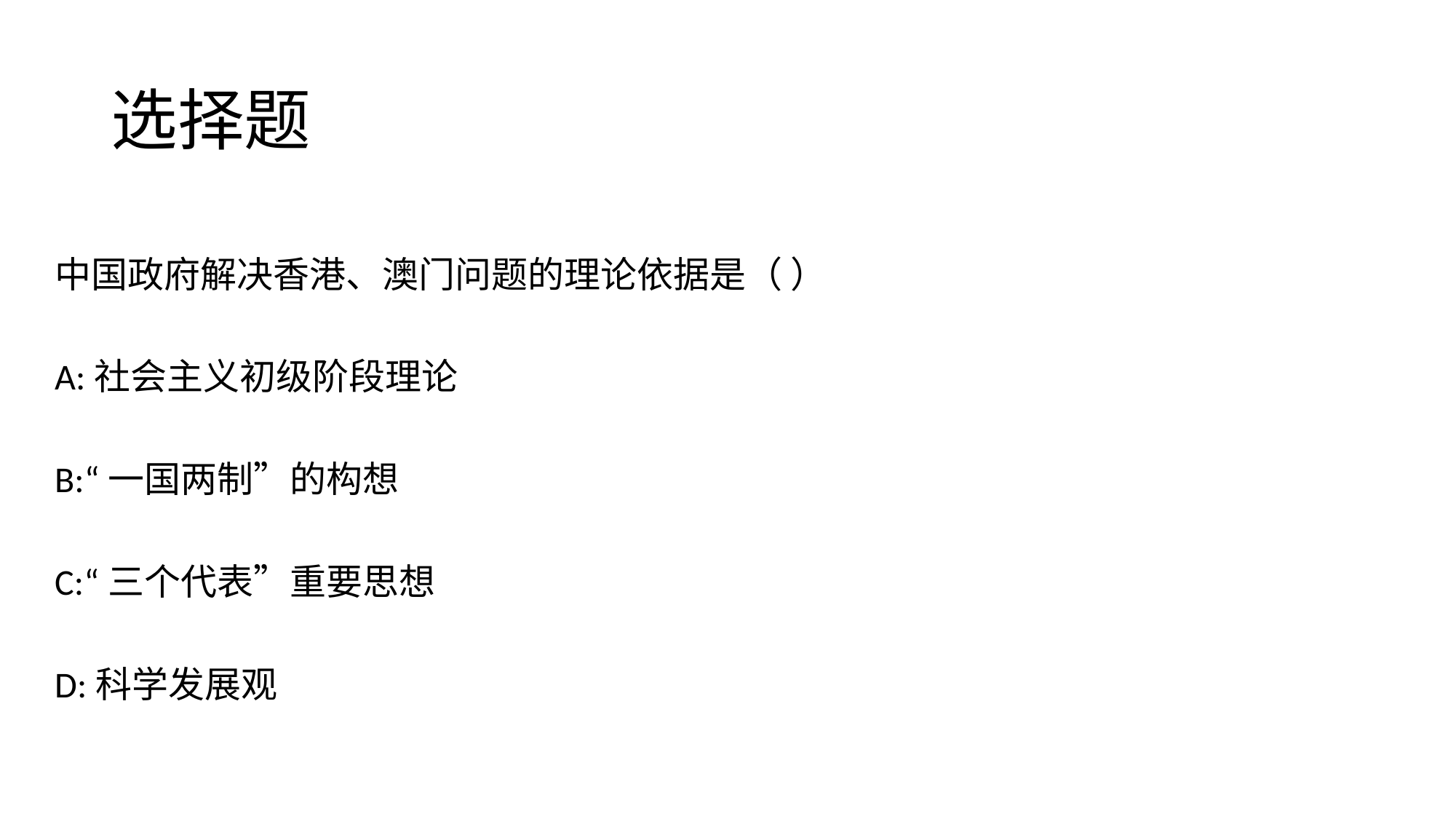

# 选择题
中国政府解决香港、澳门问题的理论依据是（ ）
A:社会主义初级阶段理论
B:“一国两制”的构想
C:“三个代表”重要思想
D:科学发展观